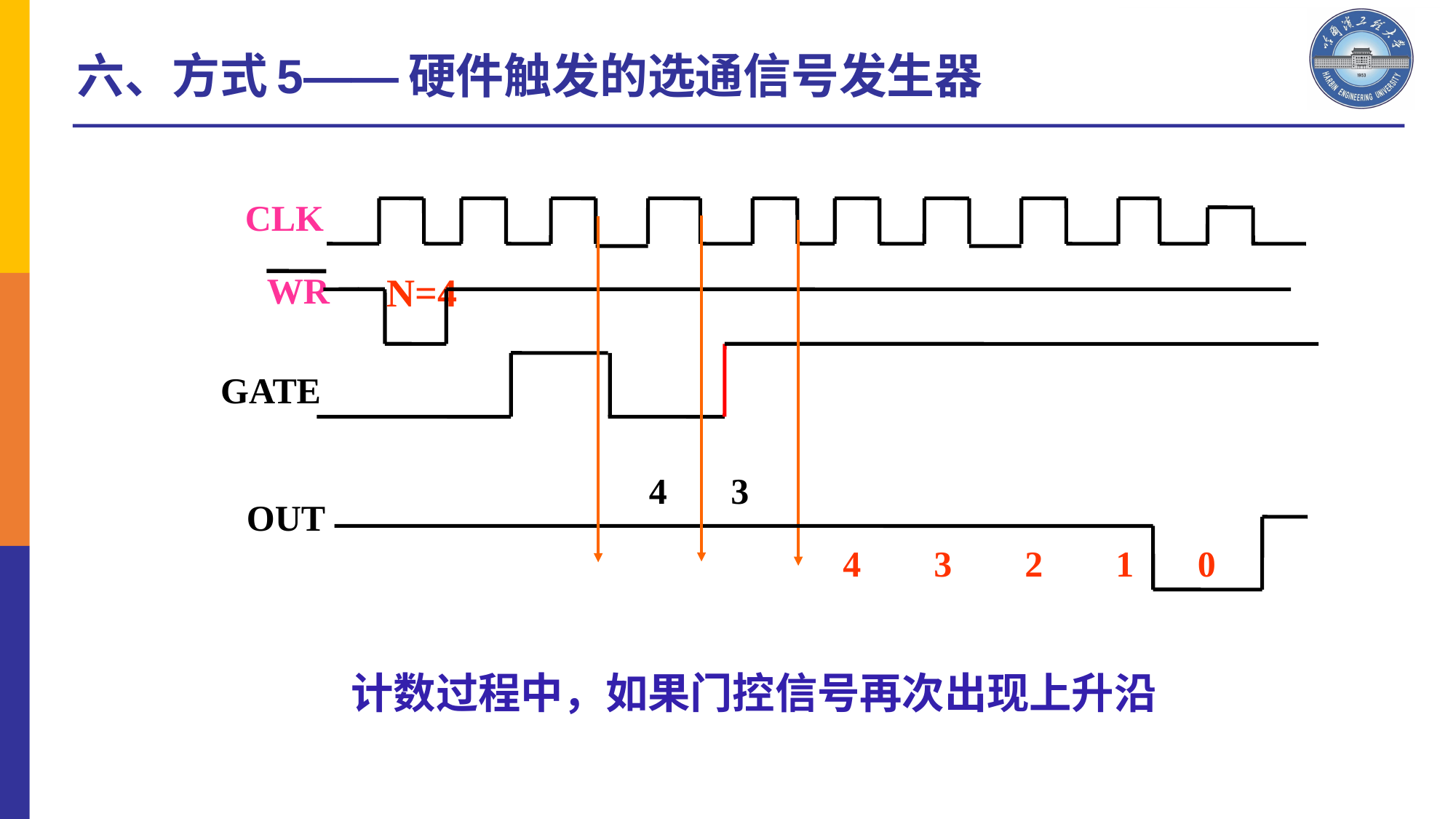

六、方式5——硬件触发的选通信号发生器
CLK

WR

N=4

GATE

4       3
OUT

4        3        2        1       0

计数过程中，如果门控信号再次出现上升沿